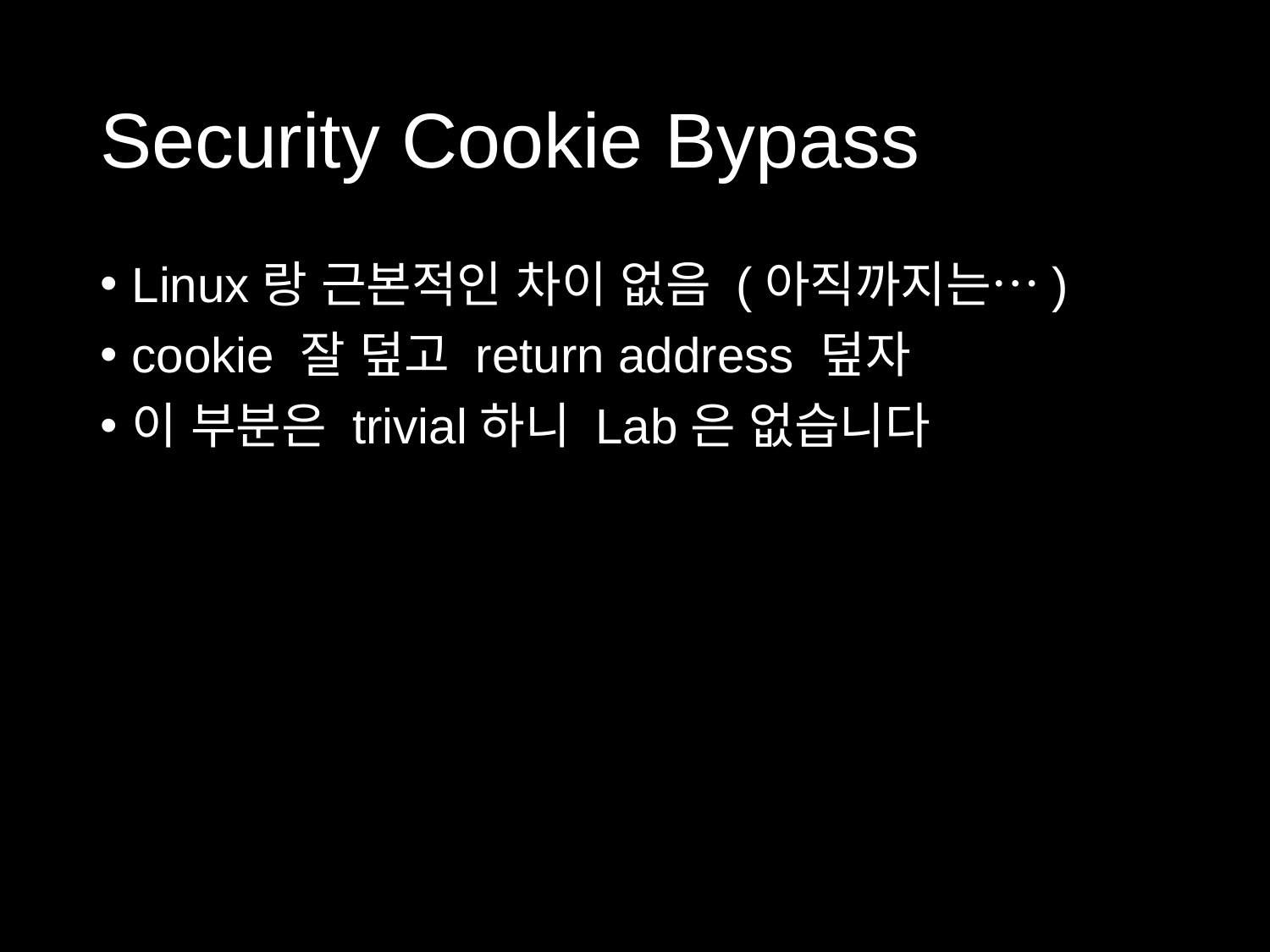

# Security Cookie Bypass
Linux랑 근본적인 차이 없음 (아직까지는…)
cookie 잘 덮고 return address 덮자
이 부분은 trivial하니 Lab은 없습니다